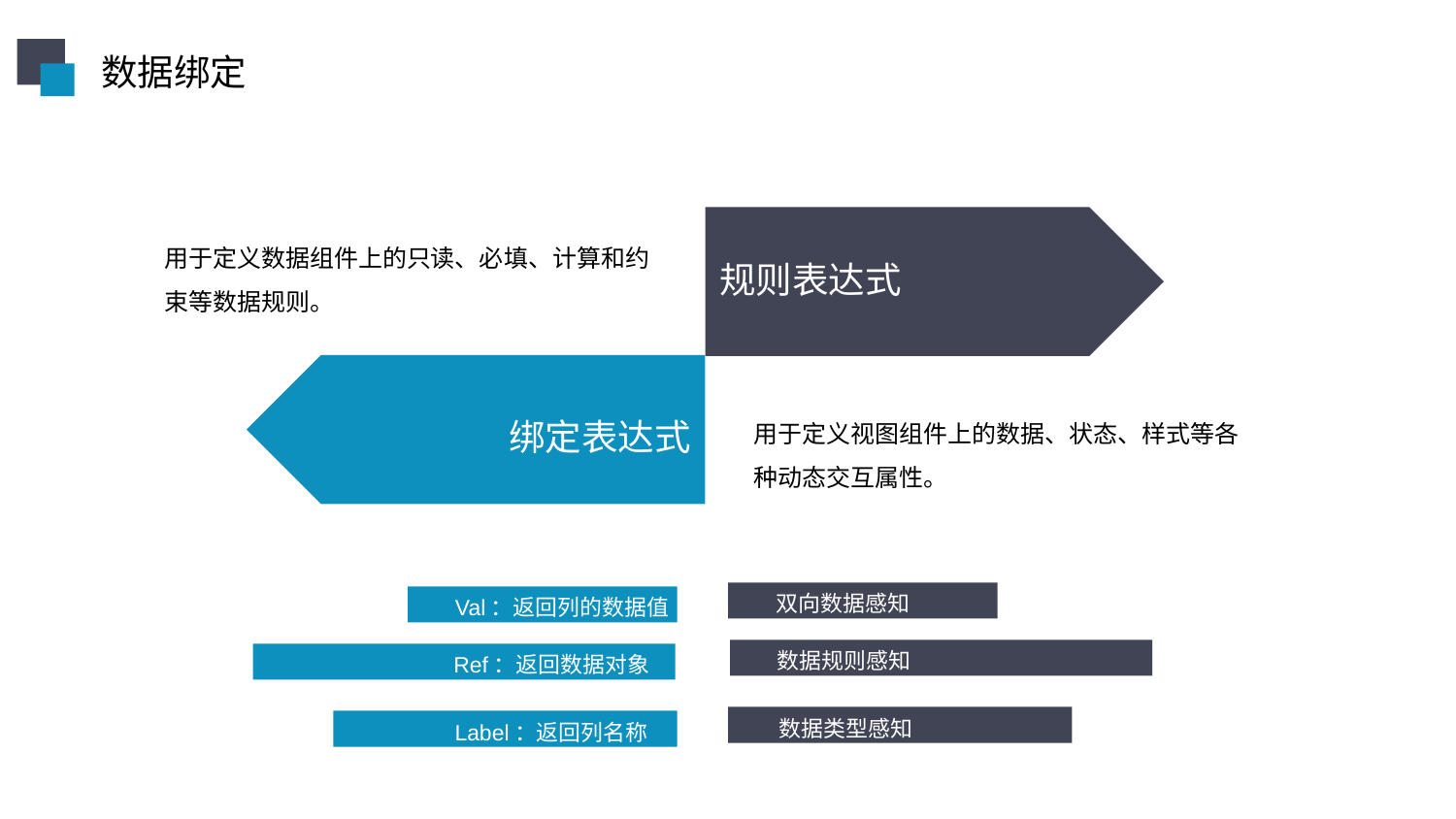

数据绑定

用于定义数据组件上的只读、必填、计算和约束等数据规则。
规则表达式

用于定义视图组件上的数据、状态、样式等各种动态交互属性。
绑定表达式
双向数据感知

Val：返回列的数据值

数据规则感知

Ref：返回数据对象

数据类型感知

Label：返回列名称